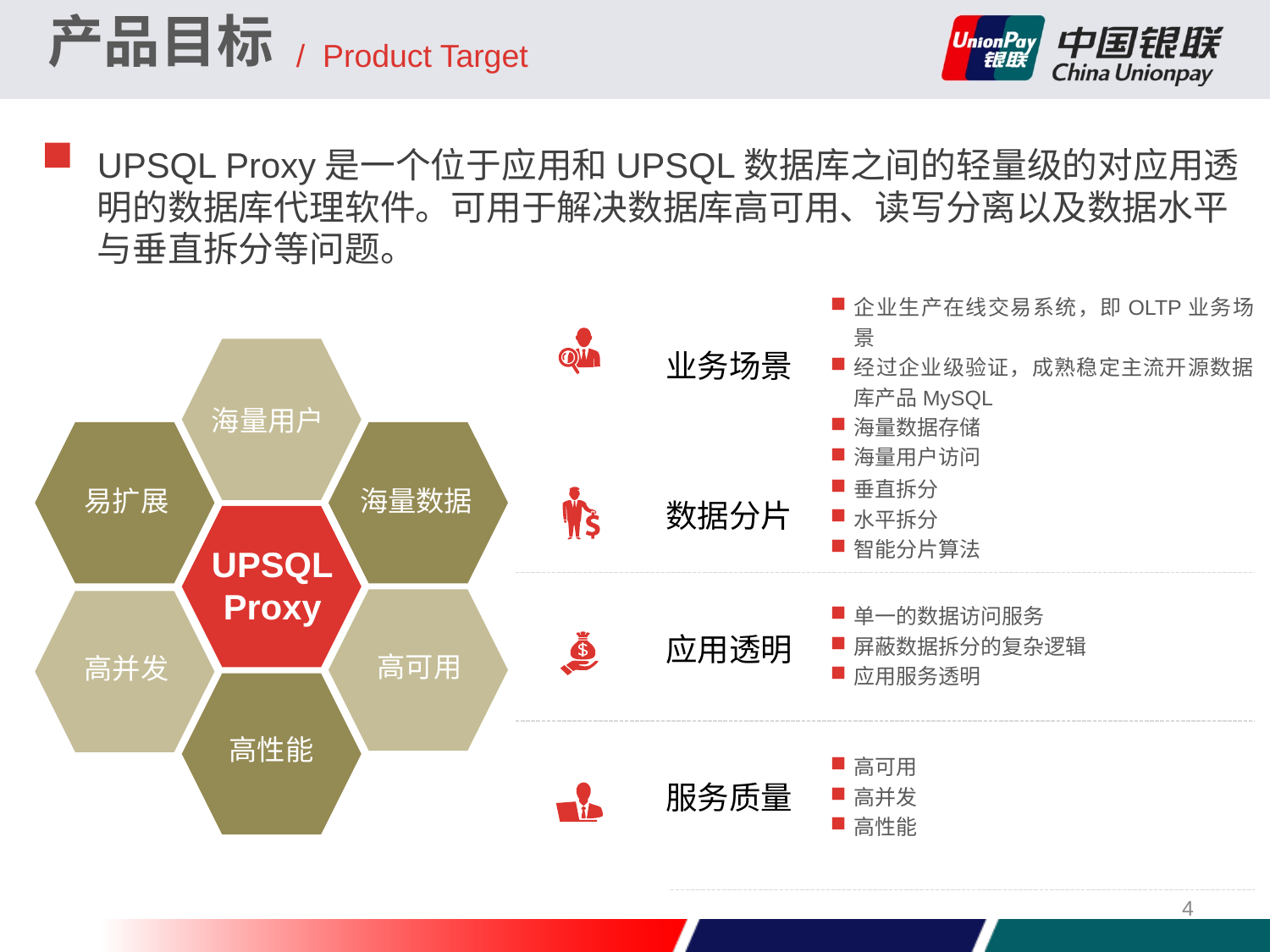

产品目标
/  Product Target
UPSQL Proxy是一个位于应用和UPSQL数据库之间的轻量级的对应用透明的数据库代理软件。可用于解决数据库高可用、读写分离以及数据水平与垂直拆分等问题。

企业生产在线交易系统，即OLTP业务场景
经过企业级验证，成熟稳定主流开源数据库产品MySQL
海量数据存储
海量用户访问

业务场景

垂直拆分
水平拆分
智能分片算法

数据分片
单一的数据访问服务
屏蔽数据拆分的复杂逻辑
应用服务透明

应用透明

高可用
高并发
高性能

服务质量

海量用户

易扩展
海量数据

UPSQL
Proxy

高可用
高并发

高性能
4